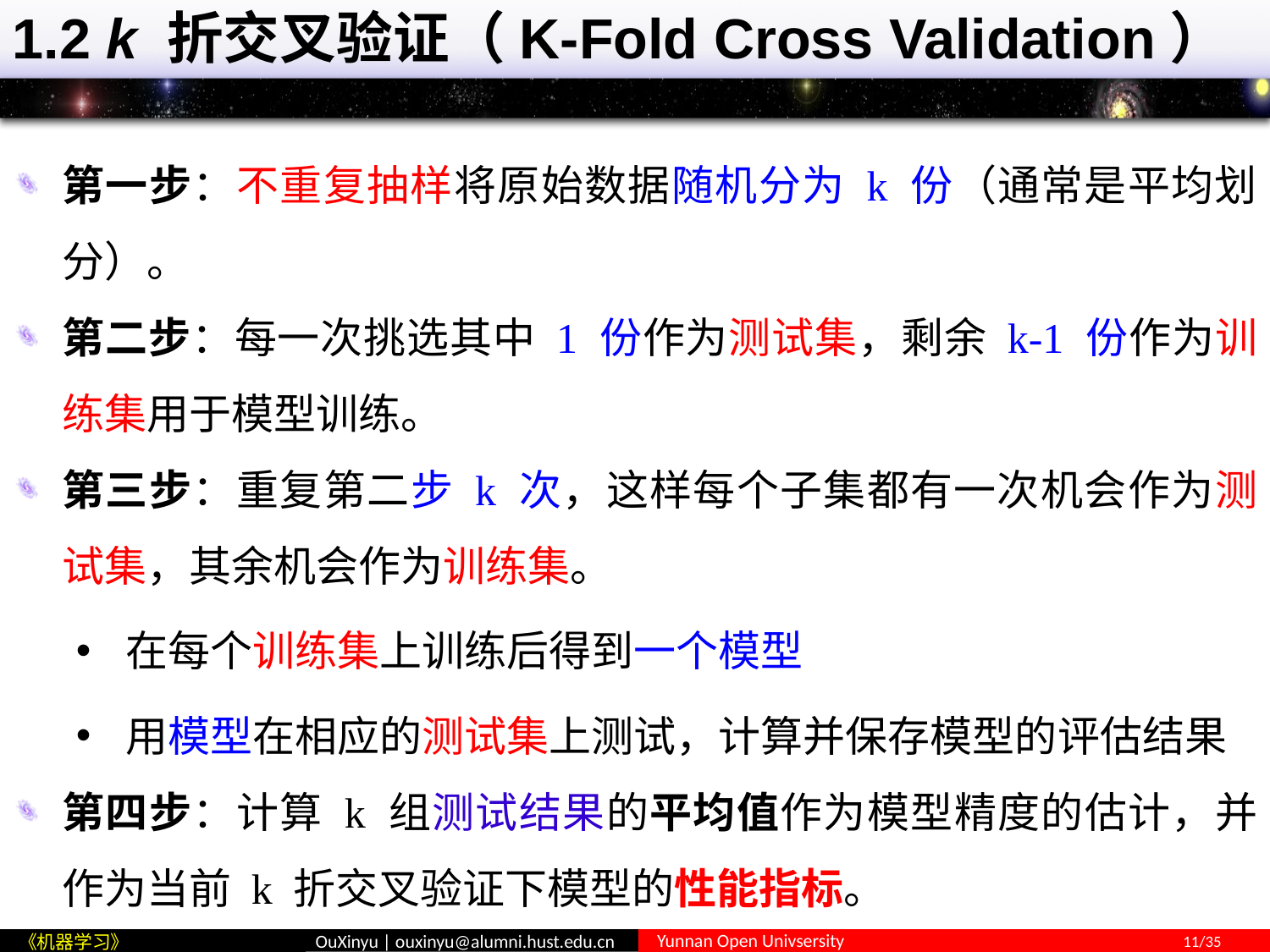

# 1.2 k 折交叉验证（K-Fold Cross Validation）
第一步：不重复抽样将原始数据随机分为 k 份（通常是平均划分）。
第二步：每一次挑选其中 1 份作为测试集，剩余 k-1 份作为训练集用于模型训练。
第三步：重复第二步 k 次，这样每个子集都有一次机会作为测试集，其余机会作为训练集。
在每个训练集上训练后得到一个模型
用模型在相应的测试集上测试，计算并保存模型的评估结果
第四步：计算 k 组测试结果的平均值作为模型精度的估计，并作为当前 k 折交叉验证下模型的性能指标。